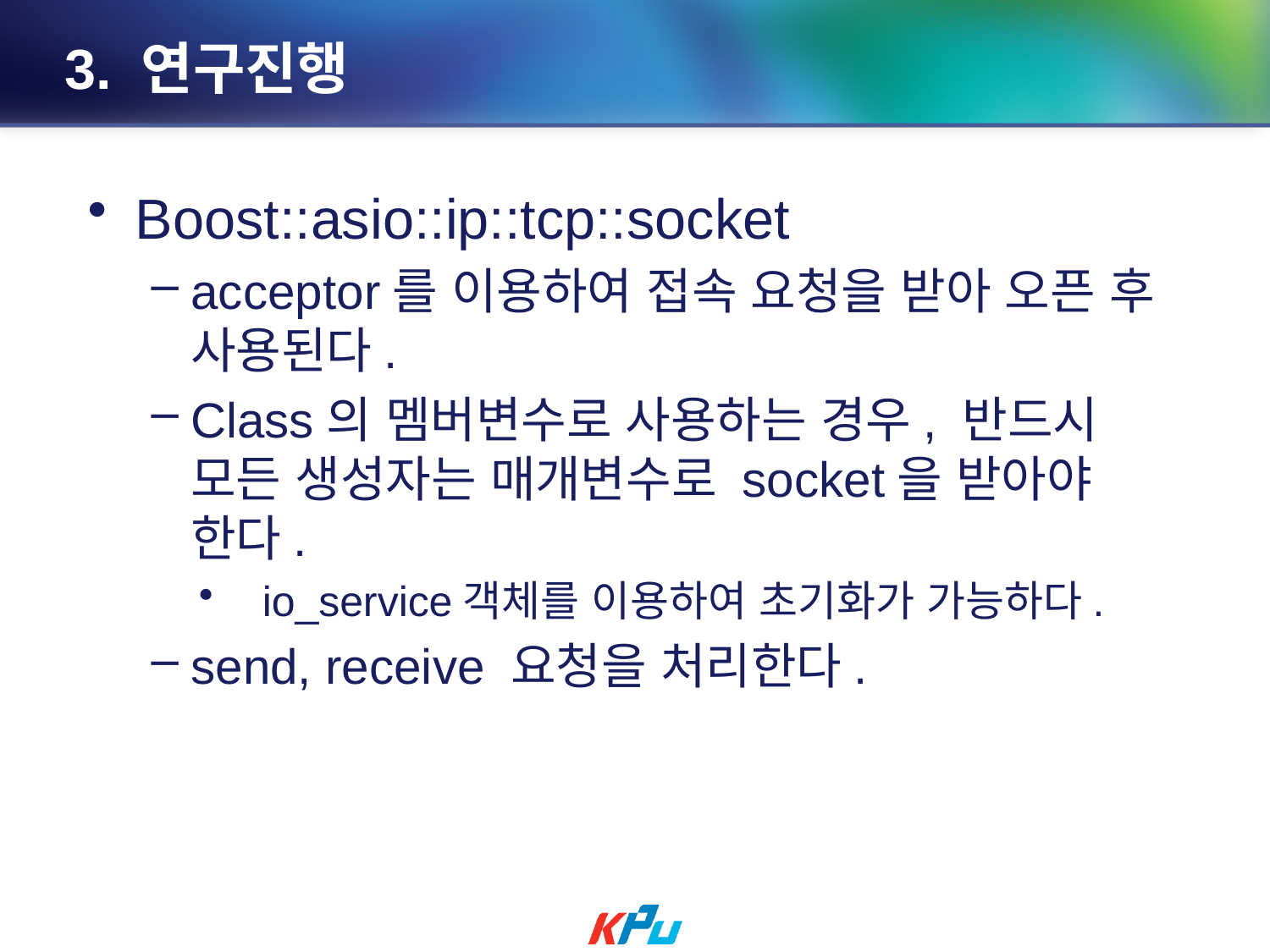

# 3. 연구진행
Boost::asio::ip::tcp::socket
acceptor를 이용하여 접속 요청을 받아 오픈 후 사용된다.
Class의 멤버변수로 사용하는 경우, 반드시 모든 생성자는 매개변수로 socket을 받아야 한다.
io_service객체를 이용하여 초기화가 가능하다.
send, receive 요청을 처리한다.